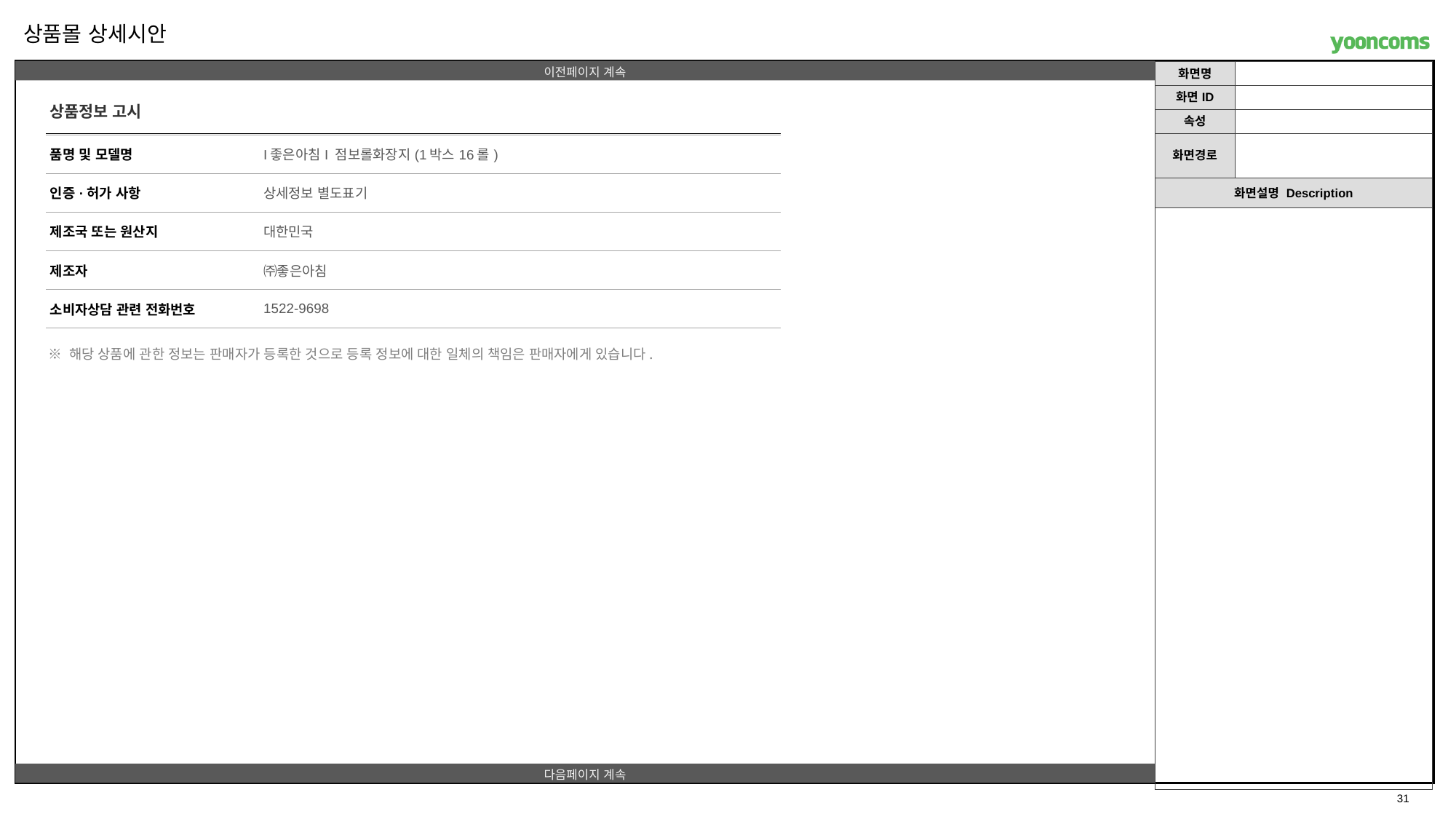

상품몰 상세시안
상품정보 고시
| 품명 및 모델명 | I좋은아침I 점보롤화장지(1박스16롤) |
| --- | --- |
| 인증·허가 사항 | 상세정보 별도표기 |
| 제조국 또는 원산지 | 대한민국 |
| 제조자 | ㈜좋은아침 |
| 소비자상담 관련 전화번호 | 1522-9698 |
※ 해당 상품에 관한 정보는 판매자가 등록한 것으로 등록 정보에 대한 일체의 책임은 판매자에게 있습니다.